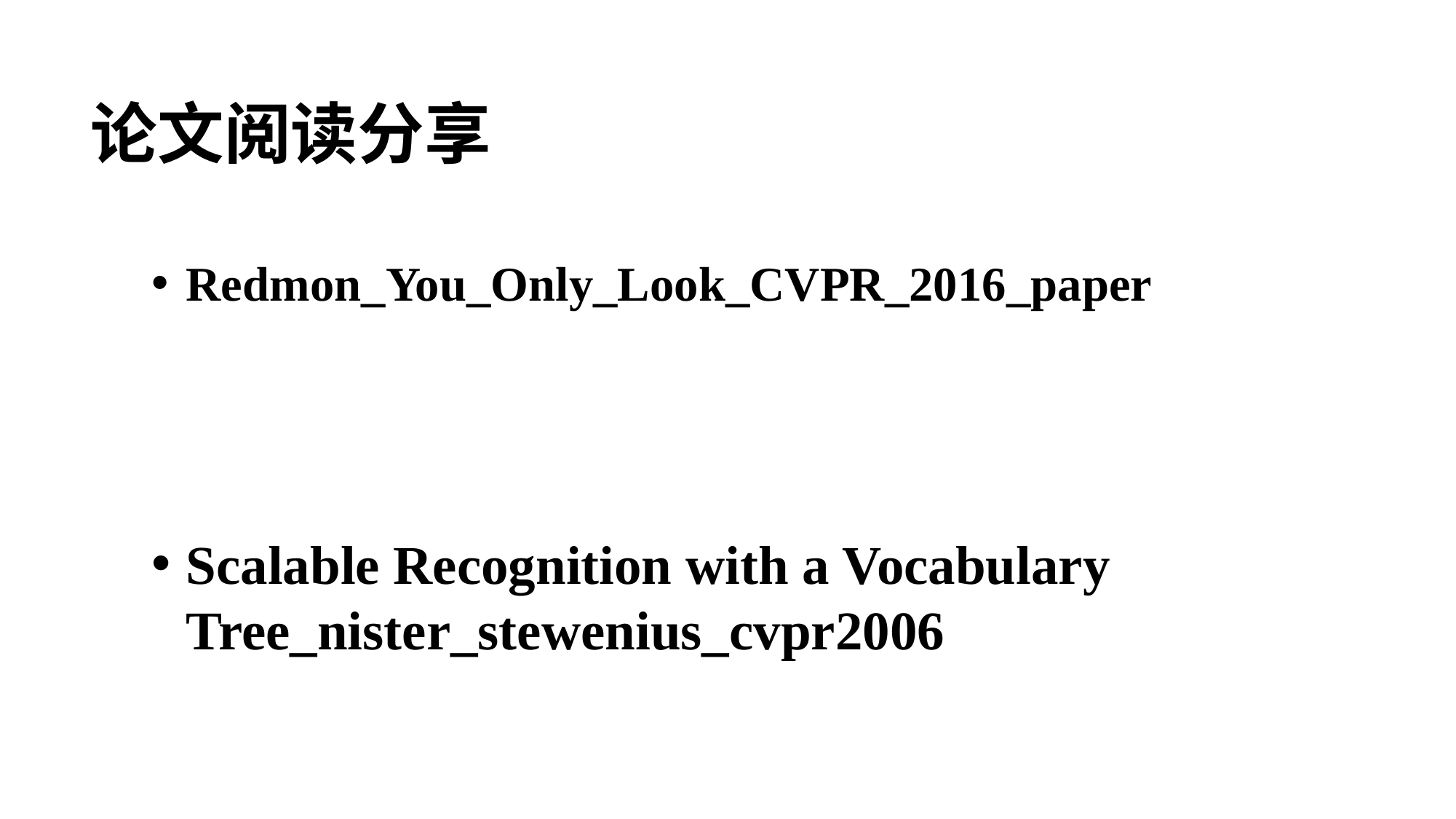

论文阅读分享
Redmon_You_Only_Look_CVPR_2016_paper

Scalable Recognition with a Vocabulary Tree_nister_stewenius_cvpr2006